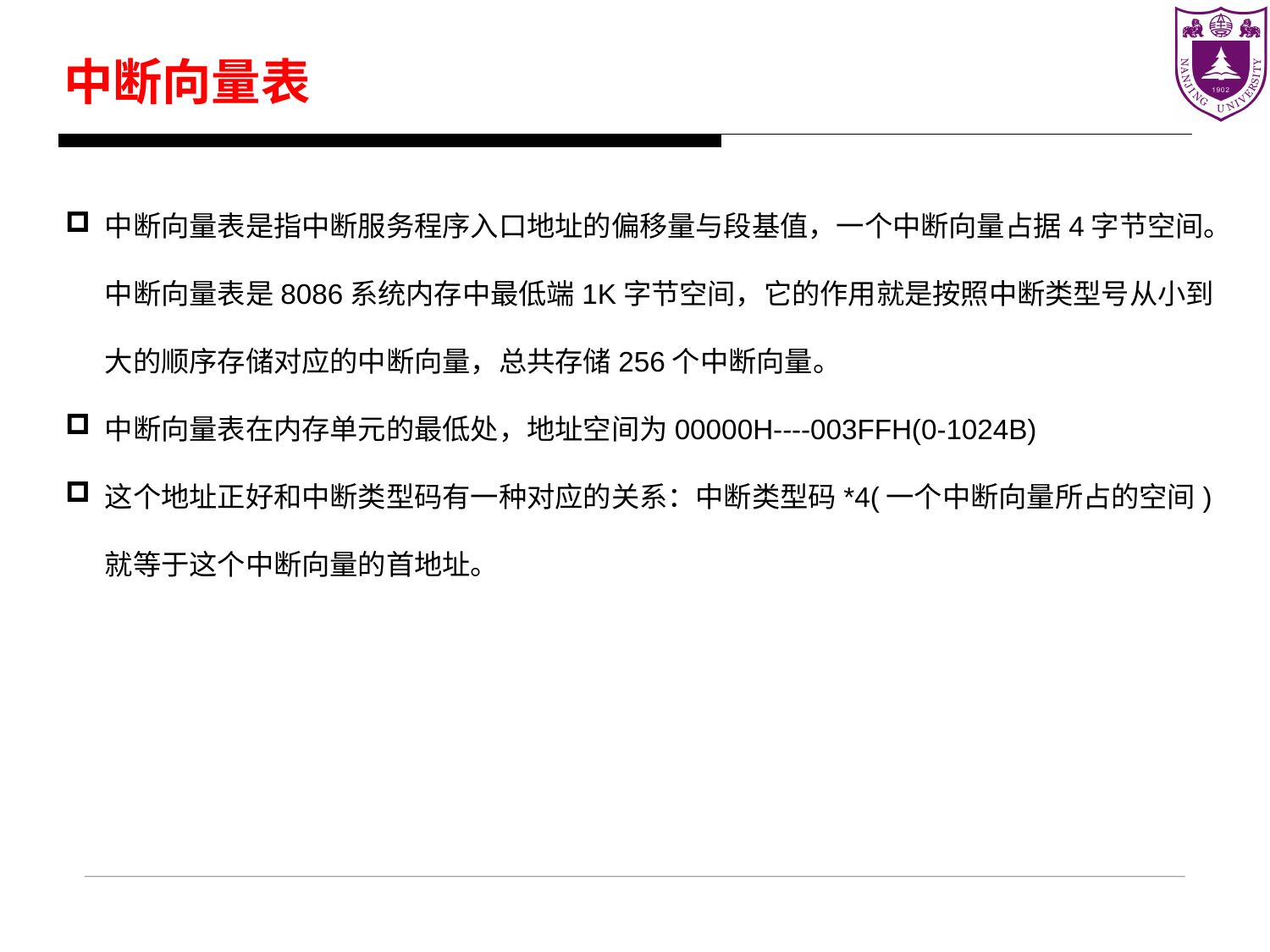

中断向量表
中断向量表是指中断服务程序入口地址的偏移量与段基值，一个中断向量占据4字节空间。中断向量表是8086系统内存中最低端1K字节空间，它的作用就是按照中断类型号从小到大的顺序存储对应的中断向量，总共存储256个中断向量。
中断向量表在内存单元的最低处，地址空间为00000H----003FFH(0-1024B)
这个地址正好和中断类型码有一种对应的关系：中断类型码*4(一个中断向量所占的空间) 就等于这个中断向量的首地址。

4